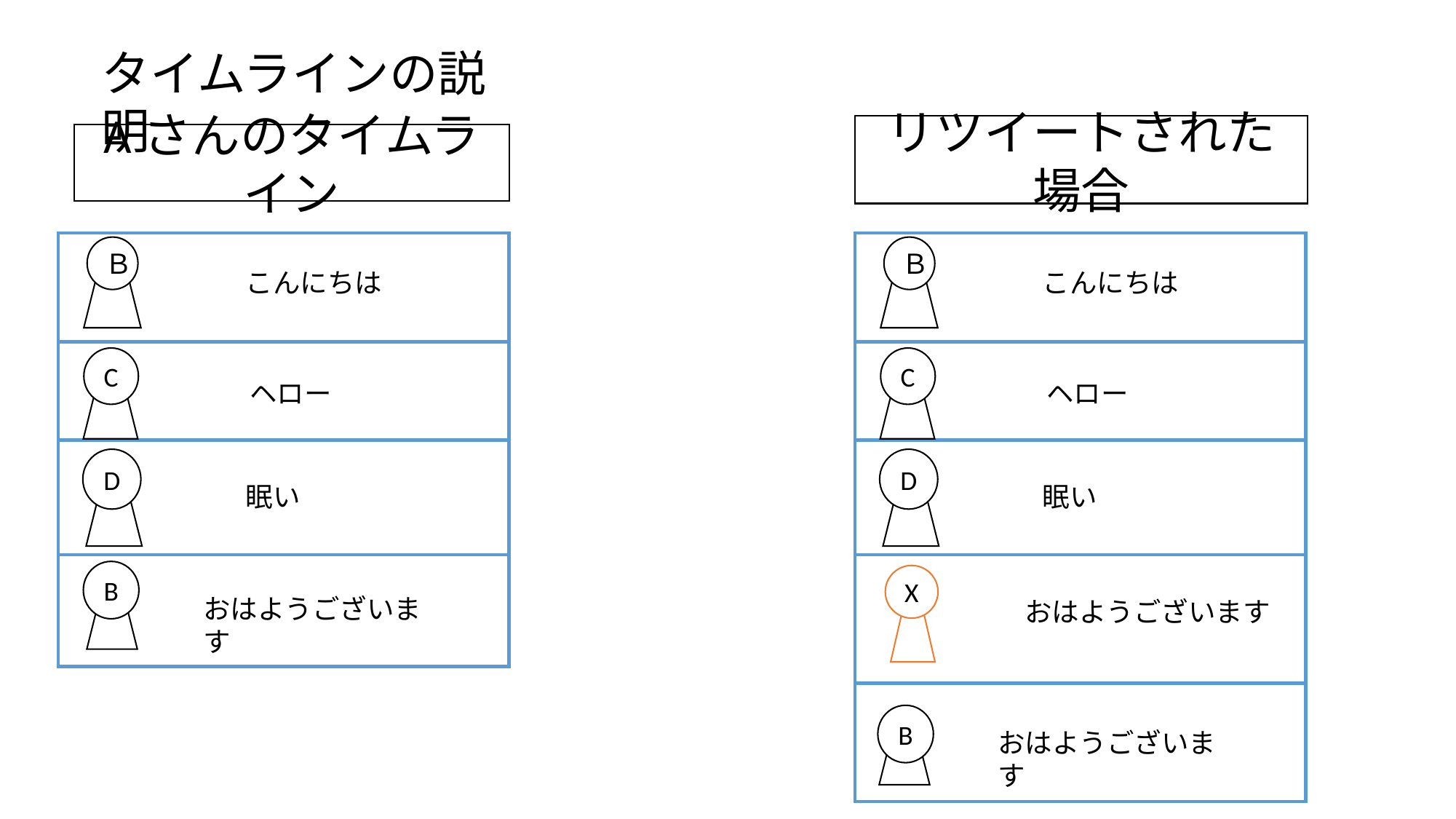

タイムラインの説明
リツイートされた場合
Aさんのタイムライン

Ｂ
Ｂ
こんにちは
こんにちは

C
C
ヘロー
ヘロー

D
D
眠い
眠い

B
X
おはようございます
おはようございます

B
おはようございます